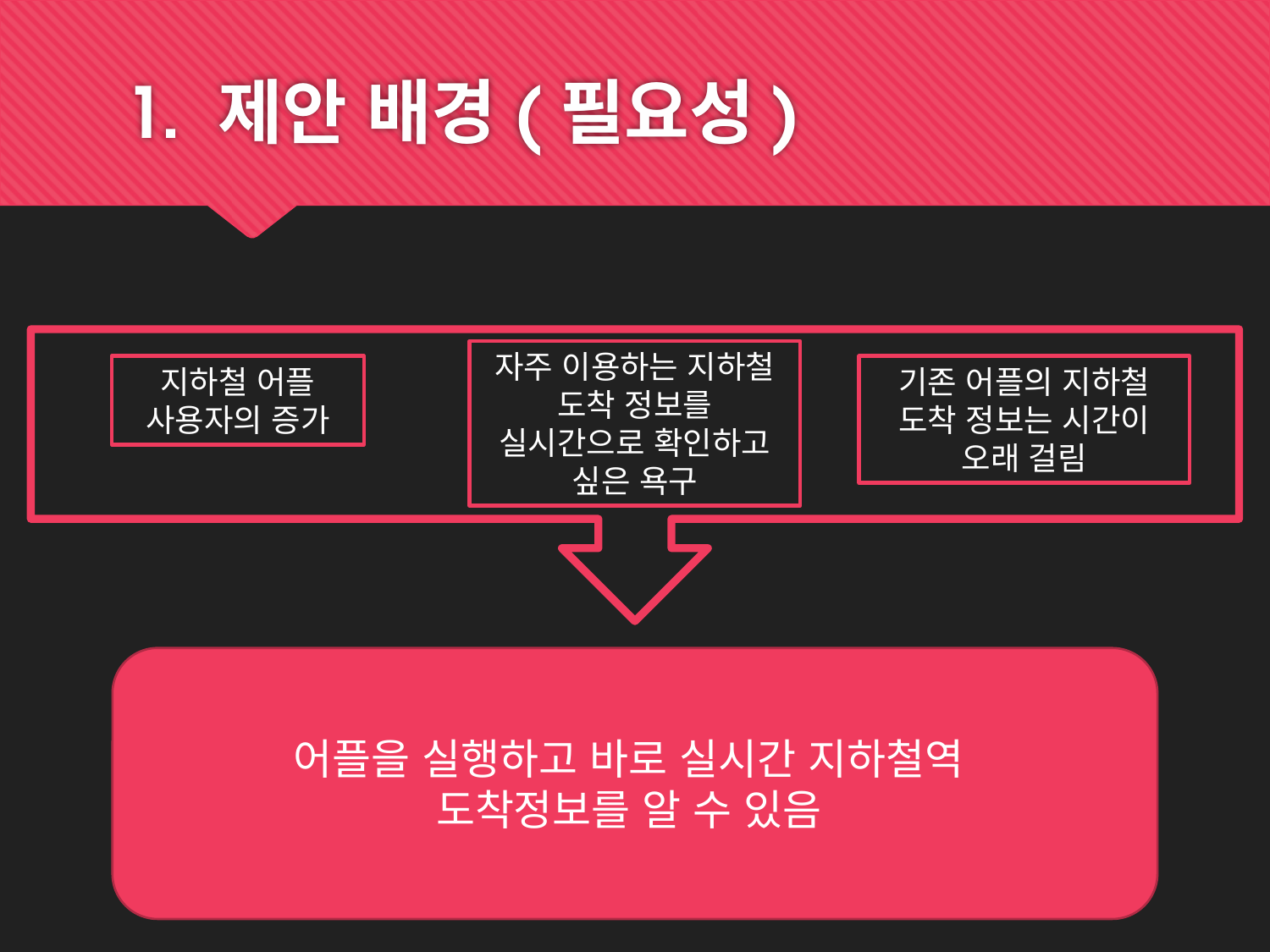

# 1. 제안 배경(필요성)

자주 이용하는 지하철 도착 정보를 실시간으로 확인하고 싶은 욕구
기존 어플의 지하철 도착 정보는 시간이 오래 걸림
지하철 어플 사용자의 증가
어플을 실행하고 바로 실시간 지하철역
도착정보를 알 수 있음